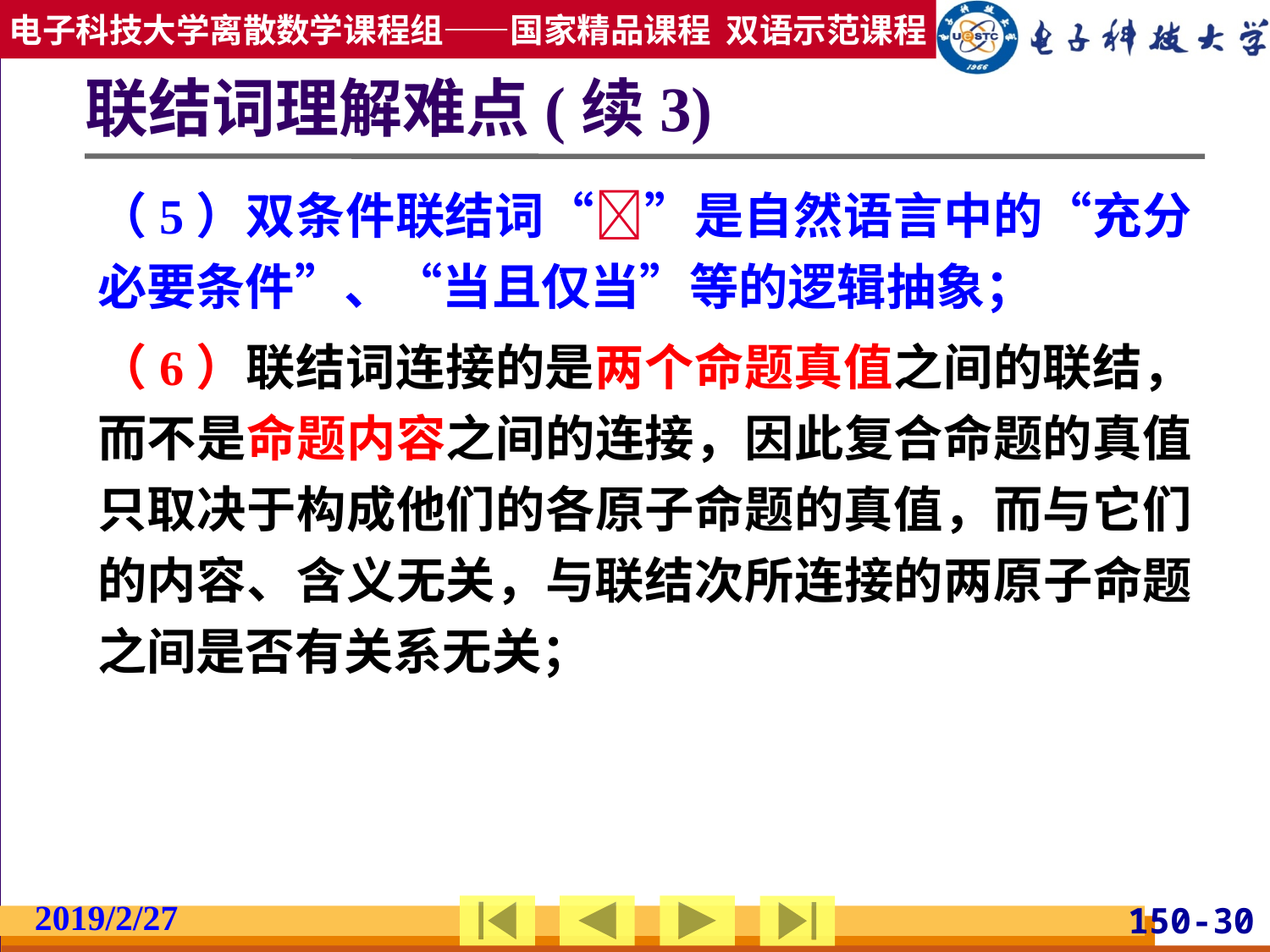

# 联结词理解难点(续3)
（5）双条件联结词“↔”是自然语言中的“充分必要条件”、“当且仅当”等的逻辑抽象；
（6）联结词连接的是两个命题真值之间的联结，而不是命题内容之间的连接，因此复合命题的真值只取决于构成他们的各原子命题的真值，而与它们的内容、含义无关，与联结次所连接的两原子命题之间是否有关系无关；
2019/2/27